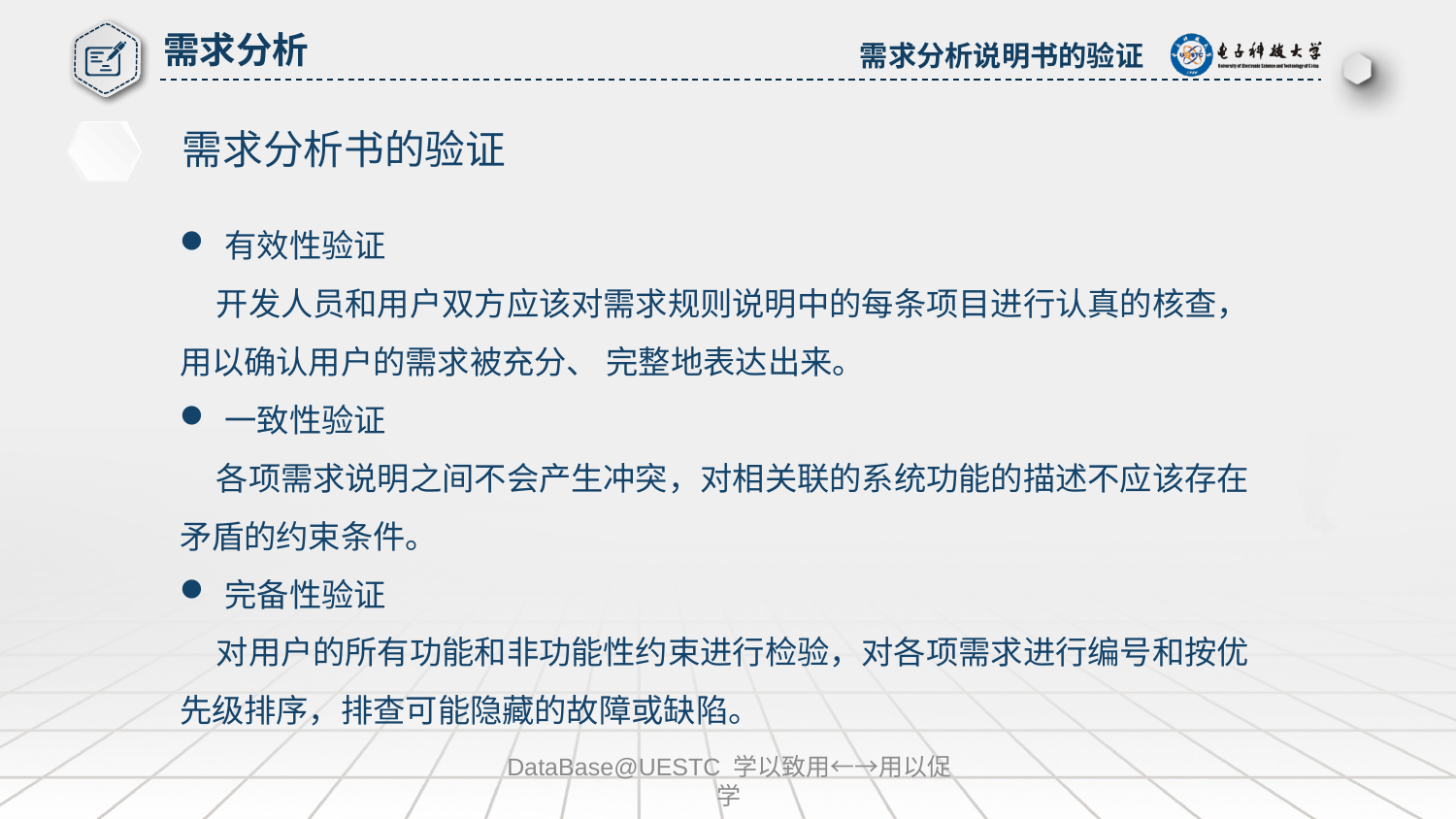

需求分析
需求分析说明书的验证
需求分析书的验证

有效性验证
    开发人员和用户双方应该对需求规则说明中的每条项目进行认真的核查，用以确认用户的需求被充分、 完整地表达出来。
一致性验证
    各项需求说明之间不会产生冲突，对相关联的系统功能的描述不应该存在矛盾的约束条件。
完备性验证
    对用户的所有功能和非功能性约束进行检验，对各项需求进行编号和按优先级排序，排查可能隐藏的故障或缺陷。
DataBase@UESTC 学以致用←→用以促学
18